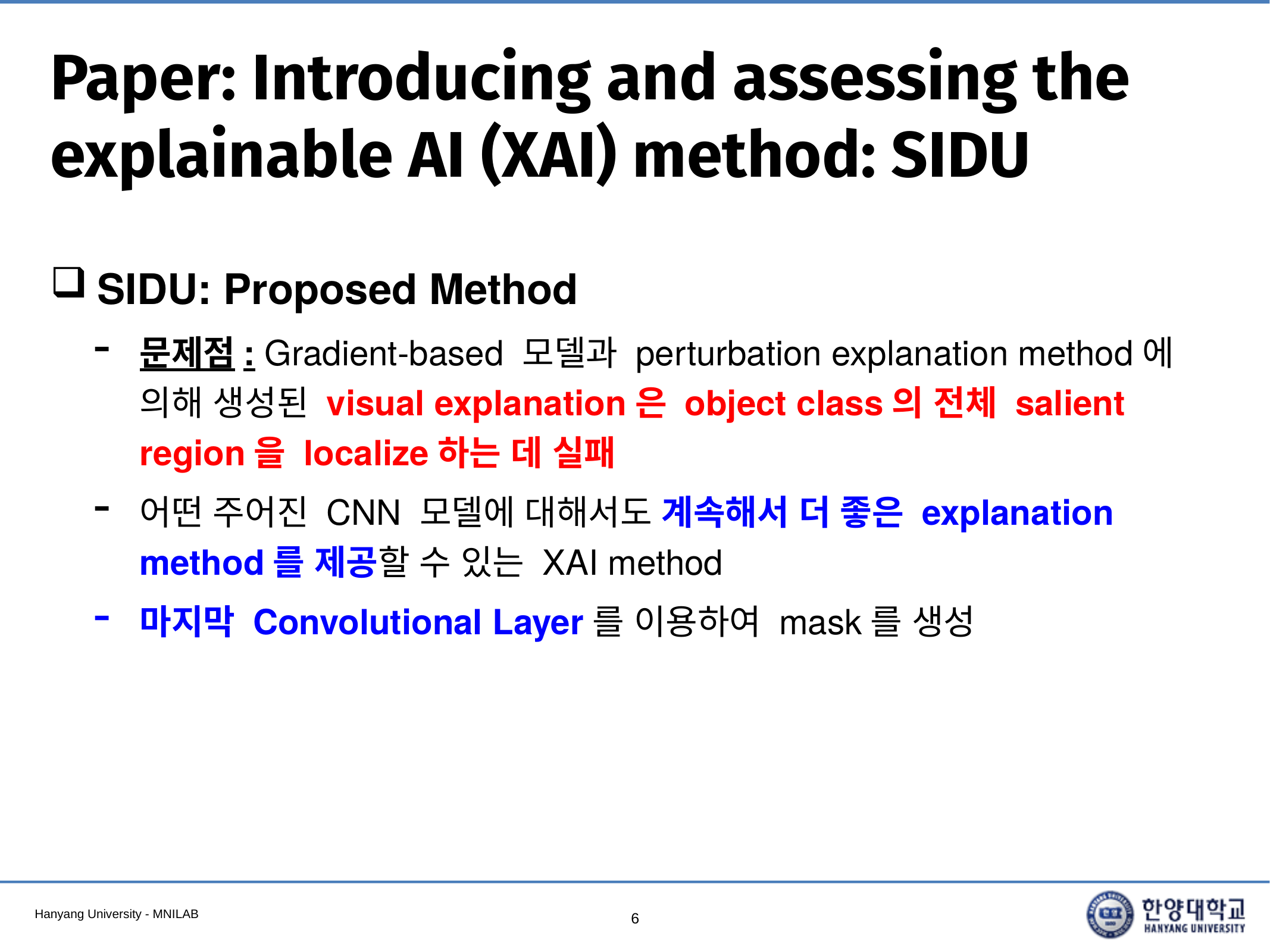

# Paper: Introducing and assessing the explainable AI (XAI) method: SIDU
SIDU: Proposed Method
문제점: Gradient-based 모델과 perturbation explanation method에 의해 생성된 visual explanation은 object class의 전체 salient region을 localize하는 데 실패
어떤 주어진 CNN 모델에 대해서도 계속해서 더 좋은 explanation method를 제공할 수 있는 XAI method
마지막 Convolutional Layer를 이용하여 mask를 생성
6